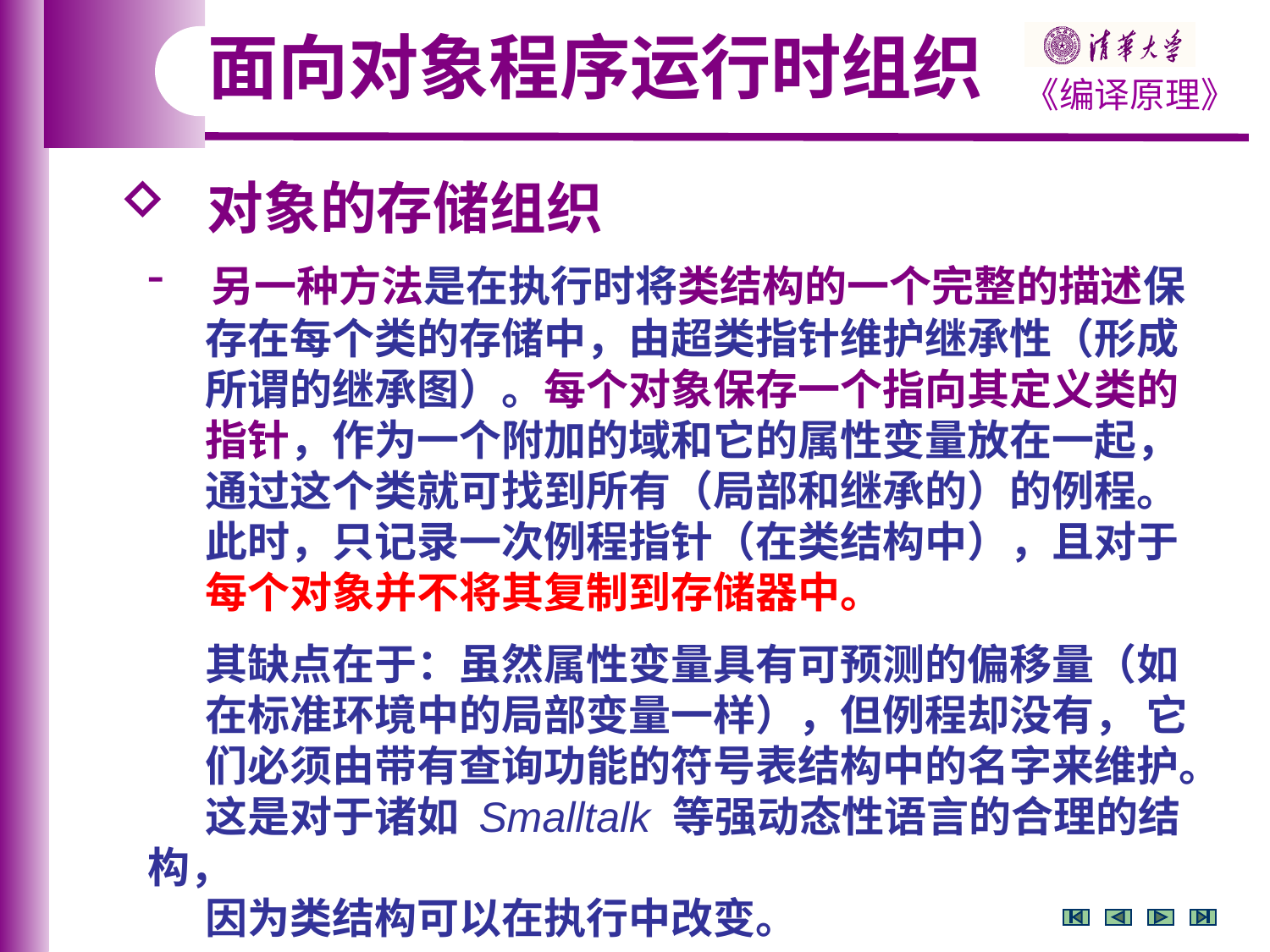

面向对象程序运行时组织
  对象的存储组织
  另一种方法是在执行时将类结构的一个完整的描述保
     存在每个类的存储中，由超类指针维护继承性（形成
     所谓的继承图）。每个对象保存一个指向其定义类的
     指针，作为一个附加的域和它的属性变量放在一起，
     通过这个类就可找到所有（局部和继承的）的例程。
     此时，只记录一次例程指针（在类结构中），且对于
     每个对象并不将其复制到存储器中。

     其缺点在于：虽然属性变量具有可预测的偏移量（如
     在标准环境中的局部变量一样），但例程却没有， 它
     们必须由带有查询功能的符号表结构中的名字来维护。
     这是对于诸如 Smalltalk 等强动态性语言的合理的结构，
     因为类结构可以在执行中改变。